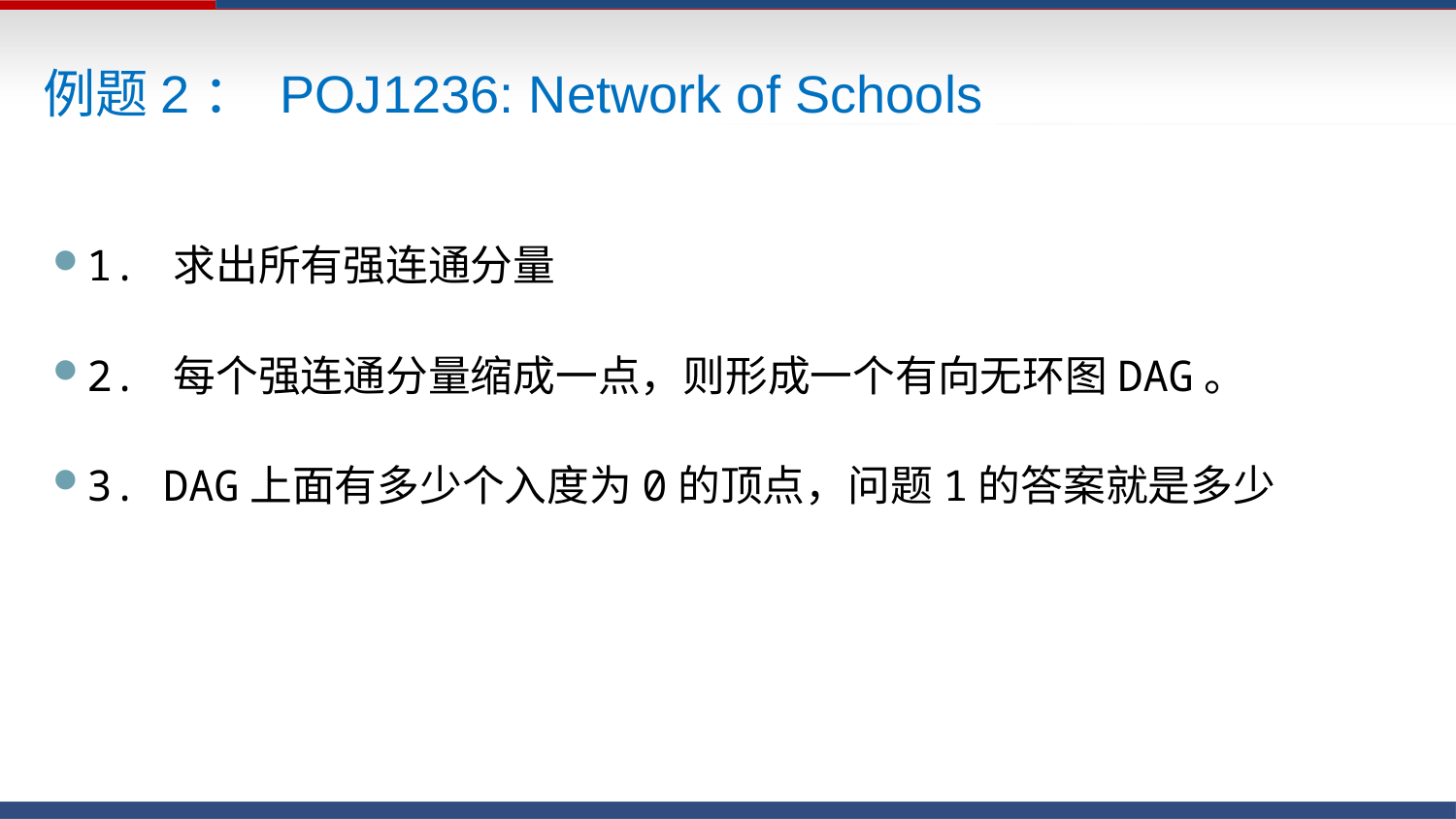

例题2： POJ1236: Network of Schools
1. 求出所有强连通分量

2. 每个强连通分量缩成一点，则形成一个有向无环图DAG。

3. DAG上面有多少个入度为0的顶点，问题1的答案就是多少